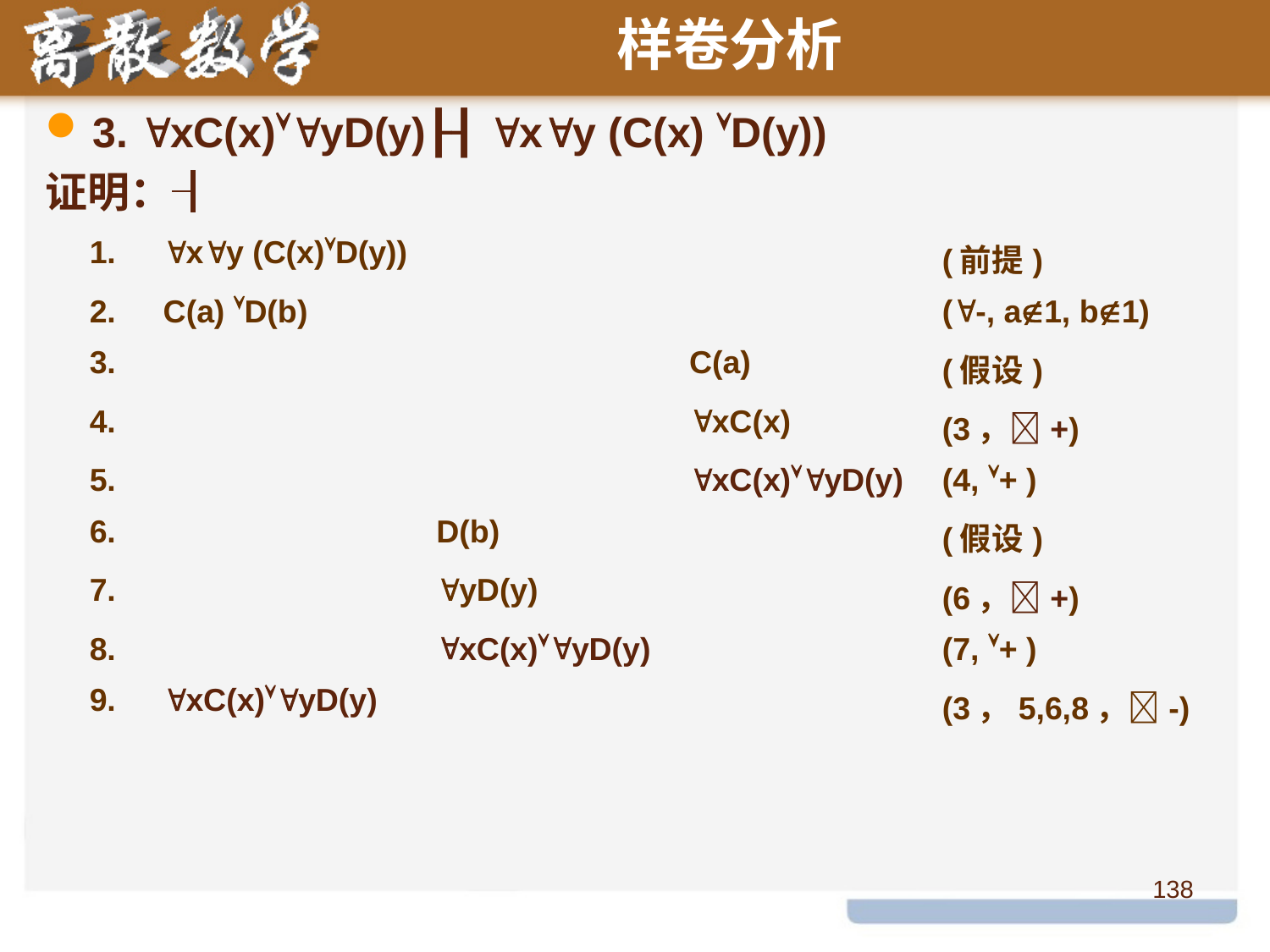

# 样卷分析
3. ∀xC(x)∨∀yD(y)┠┨ ∀x∀y (C(x) ∨D(y))
证明：┨

| 1. | ∀x∀y (C(x)∨D(y)) |  |  | (前提) |
| --- | --- | --- | --- | --- |
| 2. | C(a) ∨D(b) |  |  | (∀-, a∉1, b∉1) |
| 3. |  |  | C(a) | (假设) |
| 4. |  |  | ∀xC(x) | (3，∀+) |
| 5. |  |  | ∀xC(x)∨∀yD(y) | (4, ∨+ ) |
| 6. |  | D(b) |  | (假设) |
| 7. |  | ∀yD(y) |  | (6，∀+) |
| 8. |  | ∀xC(x)∨∀yD(y) |  | (7, ∨+ ) |
| 9. | ∀xC(x)∨∀yD(y) |  |  | (3，5,6,8，∨-) |
138